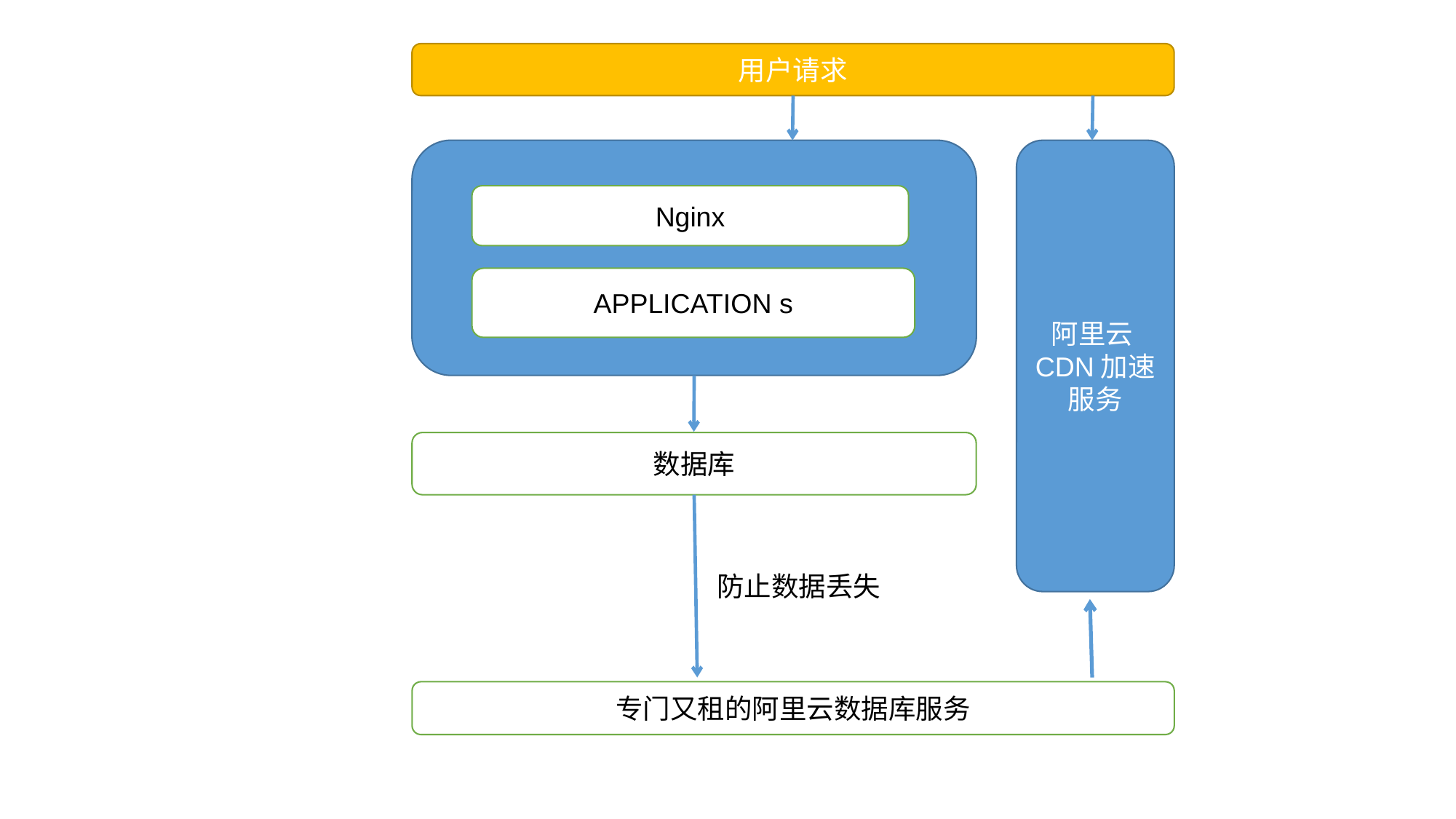

用户请求

阿里云CDN加速服务
Nginx
APPLICATION s
数据库
防止数据丢失
专门又租的阿里云数据库服务